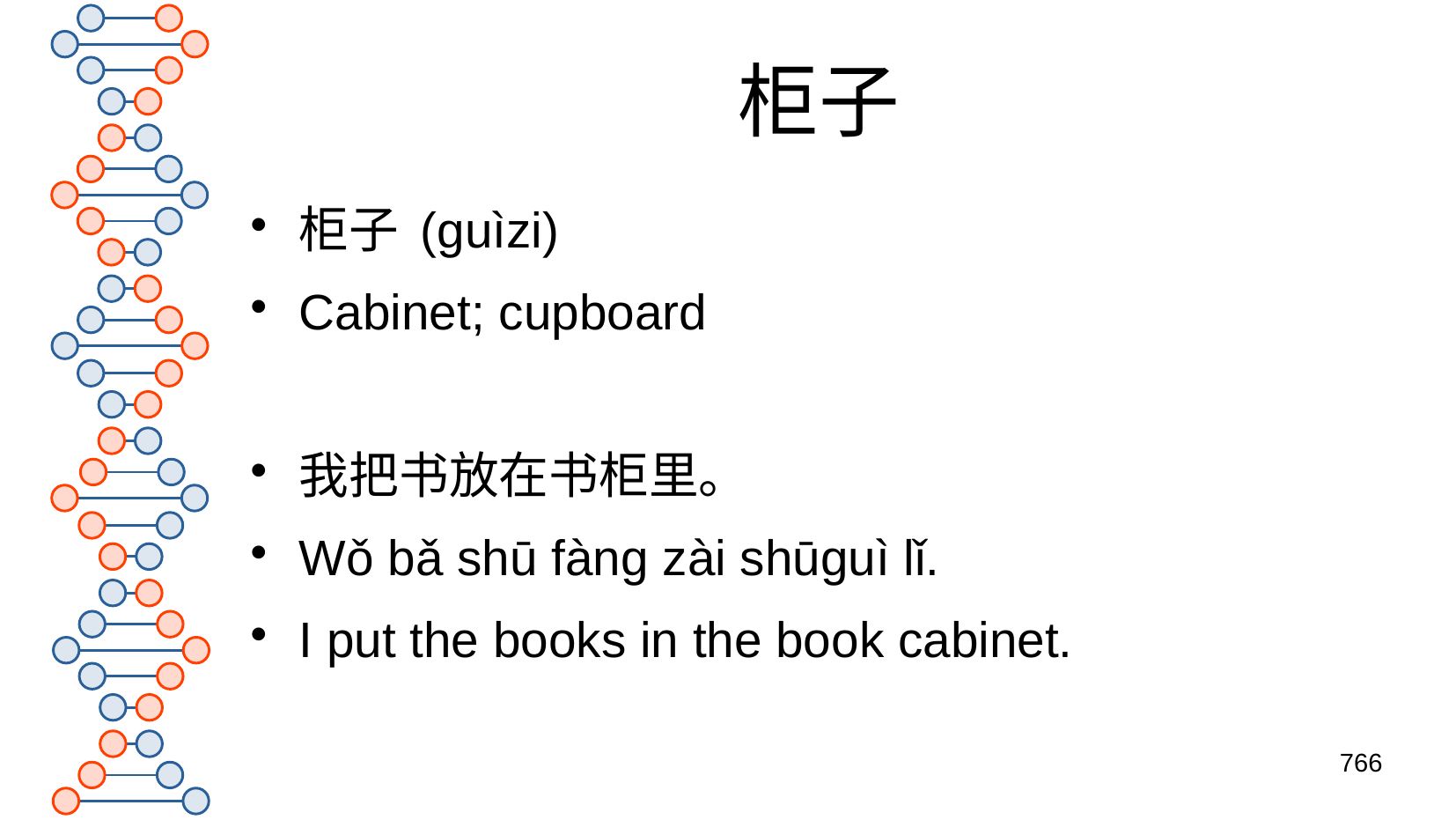

# 柜子
柜子 (guìzi)
Cabinet; cupboard

我把书放在书柜里。
Wǒ bǎ shū fàng zài shūguì lǐ.
I put the books in the book cabinet.

766